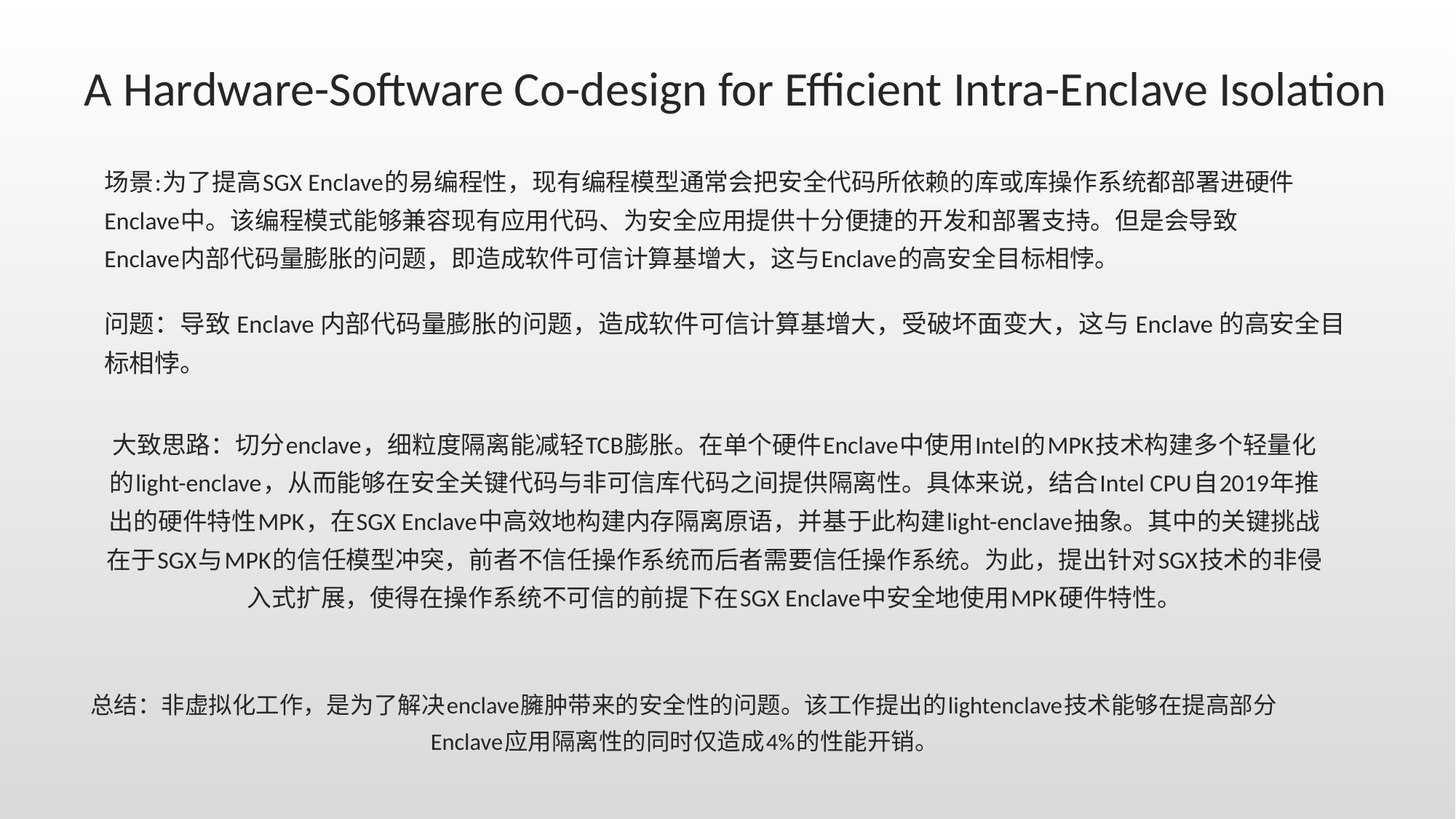

A Hardware-Software Co-design for Efficient Intra-Enclave Isolation
场景:为了提高SGX Enclave的易编程性，现有编程模型通常会把安全代码所依赖的库或库操作系统都部署进硬件Enclave中。该编程模式能够兼容现有应用代码、为安全应用提供十分便捷的开发和部署支持。但是会导致Enclave内部代码量膨胀的问题，即造成软件可信计算基增大，这与Enclave的高安全目标相悖。
问题：导致Enclave内部代码量膨胀的问题，造成软件可信计算基增大，受破坏面变大，这与Enclave的高安全目标相悖。

大致思路：切分enclave，细粒度隔离能减轻TCB膨胀。在单个硬件Enclave中使用Intel的MPK技术构建多个轻量化的light-enclave，从而能够在安全关键代码与非可信库代码之间提供隔离性。具体来说，结合Intel CPU自2019年推出的硬件特性MPK，在SGX Enclave中高效地构建内存隔离原语，并基于此构建light-enclave抽象。其中的关键挑战在于SGX与MPK的信任模型冲突，前者不信任操作系统而后者需要信任操作系统。为此，提出针对SGX技术的非侵入式扩展，使得在操作系统不可信的前提下在SGX Enclave中安全地使用MPK硬件特性。
总结：非虚拟化工作，是为了解决enclave臃肿带来的安全性的问题。该工作提出的lightenclave技术能够在提高部分Enclave应用隔离性的同时仅造成4%的性能开销。